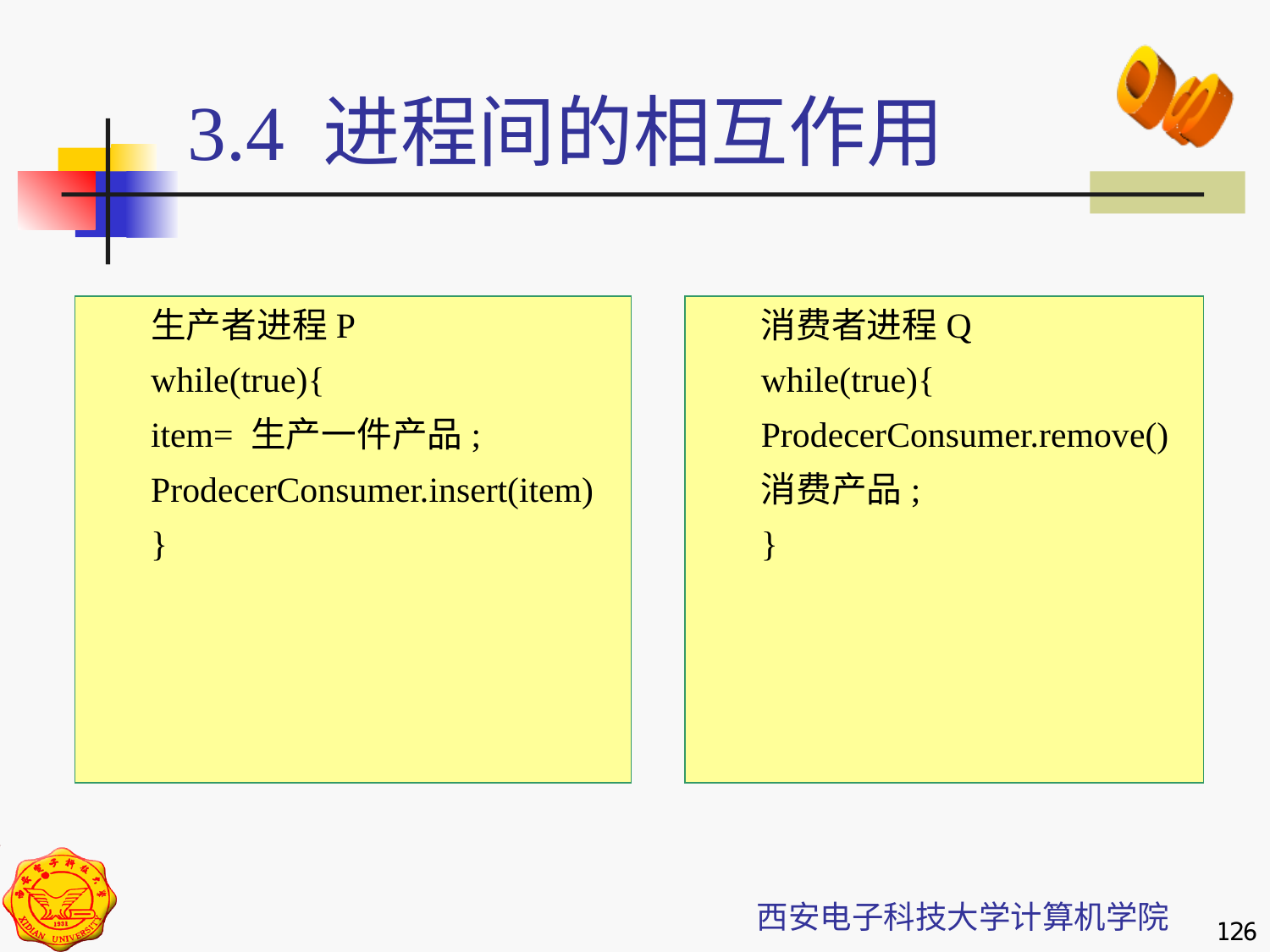

3.4 进程间的相互作用
生产者进程P
while(true){
item= 生产一件产品;
ProdecerConsumer.insert(item)
}
消费者进程Q
while(true){
ProdecerConsumer.remove()
消费产品;
}
126